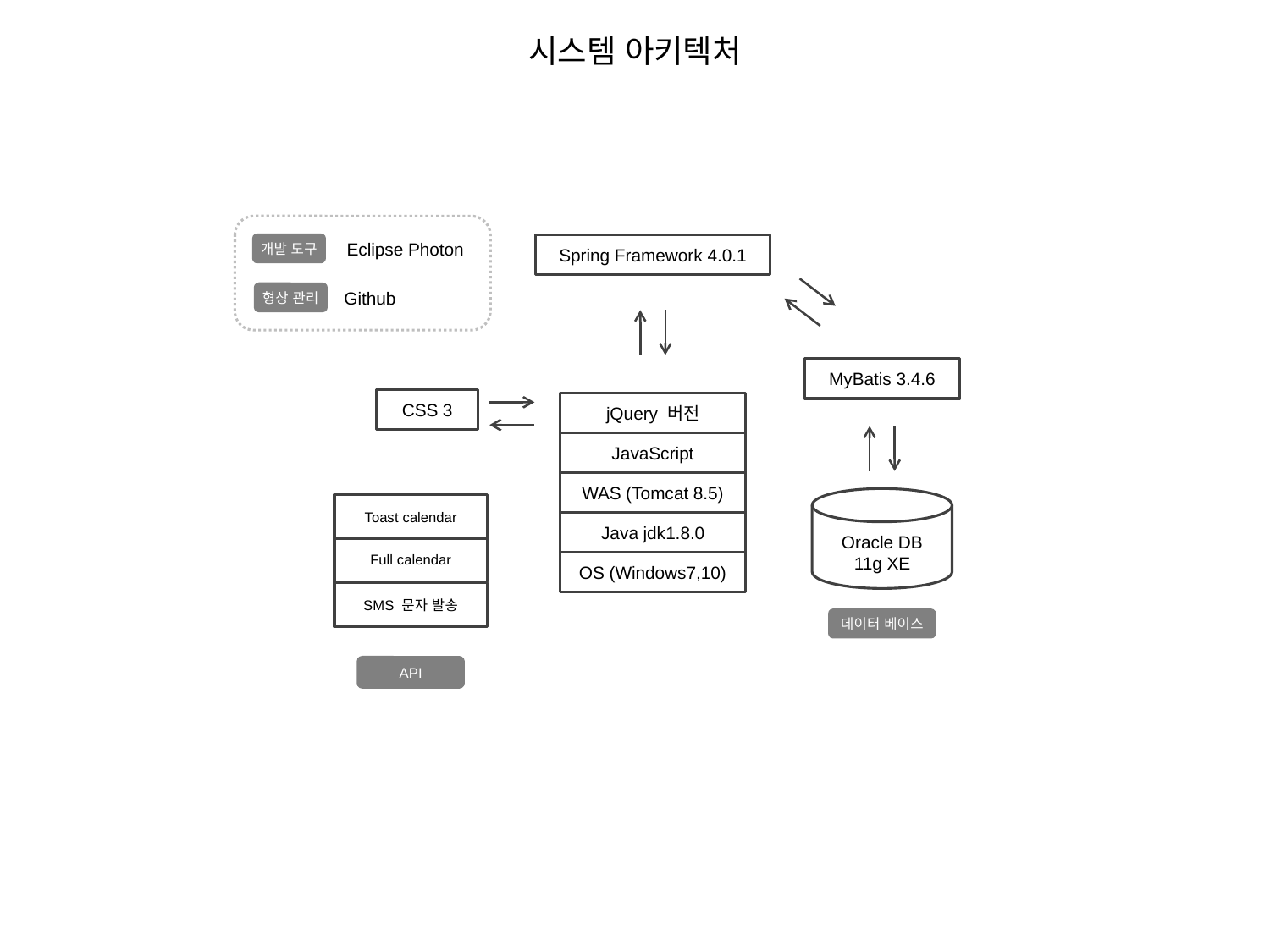

시스템 아키텍처

Eclipse Photon
개발 도구

Github
형상 관리

Spring Framework 4.0.1
MyBatis 3.4.6
CSS 3
jQuery 버전
JavaScript
WAS (Tomcat 8.5)

Toast calendar
Java jdk1.8.0
Oracle DB
11g XE
Full calendar
OS (Windows7,10)
SMS 문자 발송

데이터 베이스
API